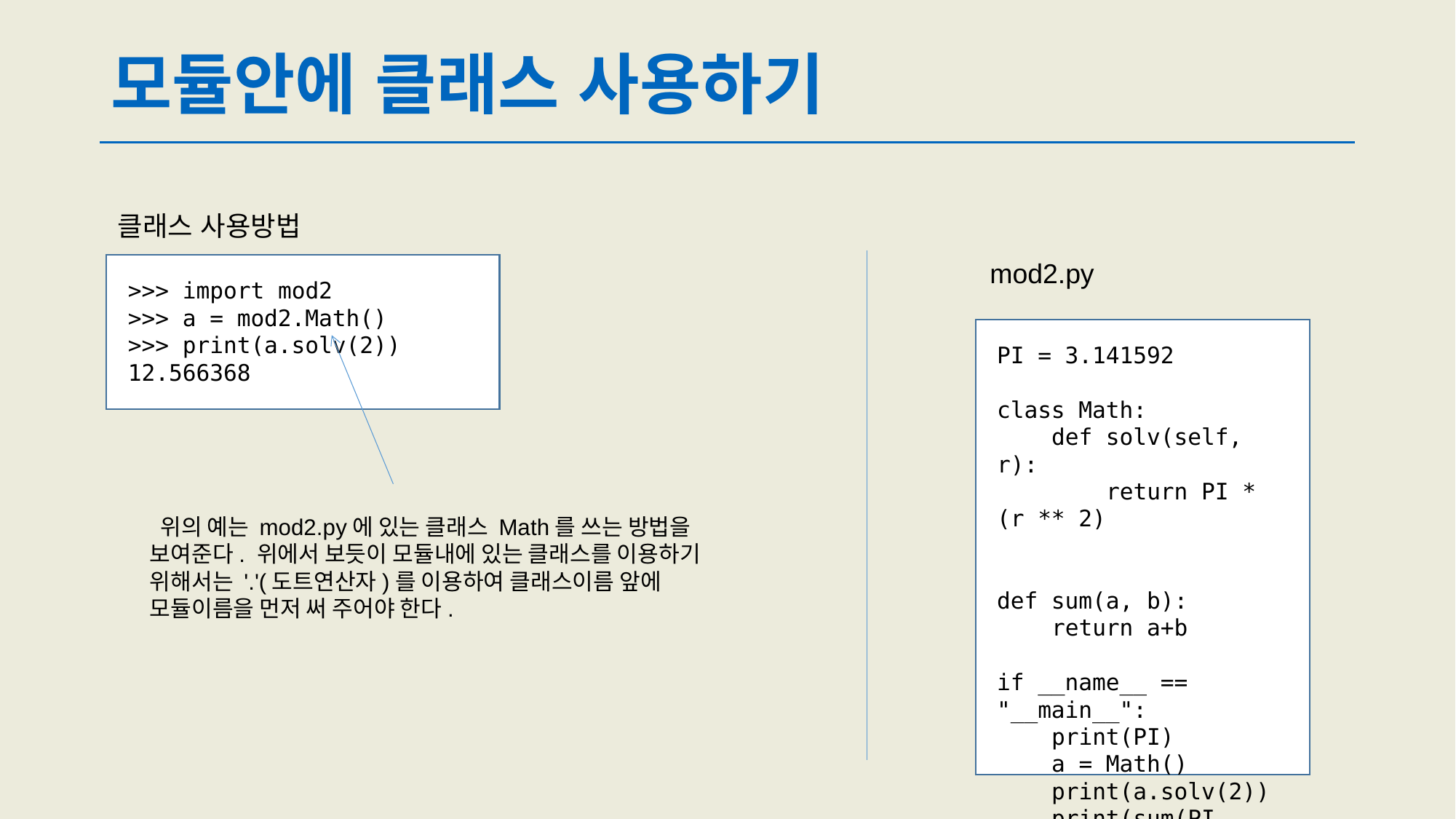

# 모듈안에 클래스 사용하기
클래스 사용방법
mod2.py
>>> import mod2
>>> a = mod2.Math()
>>> print(a.solv(2))
12.566368
PI = 3.141592

class Math:
    def solv(self, r):
        return PI * (r ** 2)

def sum(a, b):
    return a+b

if __name__ == "__main__":
    print(PI)
    a = Math()
    print(a.solv(2))
    print(sum(PI , 4.4))
 위의 예는 mod2.py에 있는 클래스 Math를 쓰는 방법을 보여준다. 위에서 보듯이 모듈내에 있는 클래스를 이용하기 위해서는 '.'(도트연산자)를 이용하여 클래스이름 앞에 모듈이름을 먼저 써 주어야 한다.